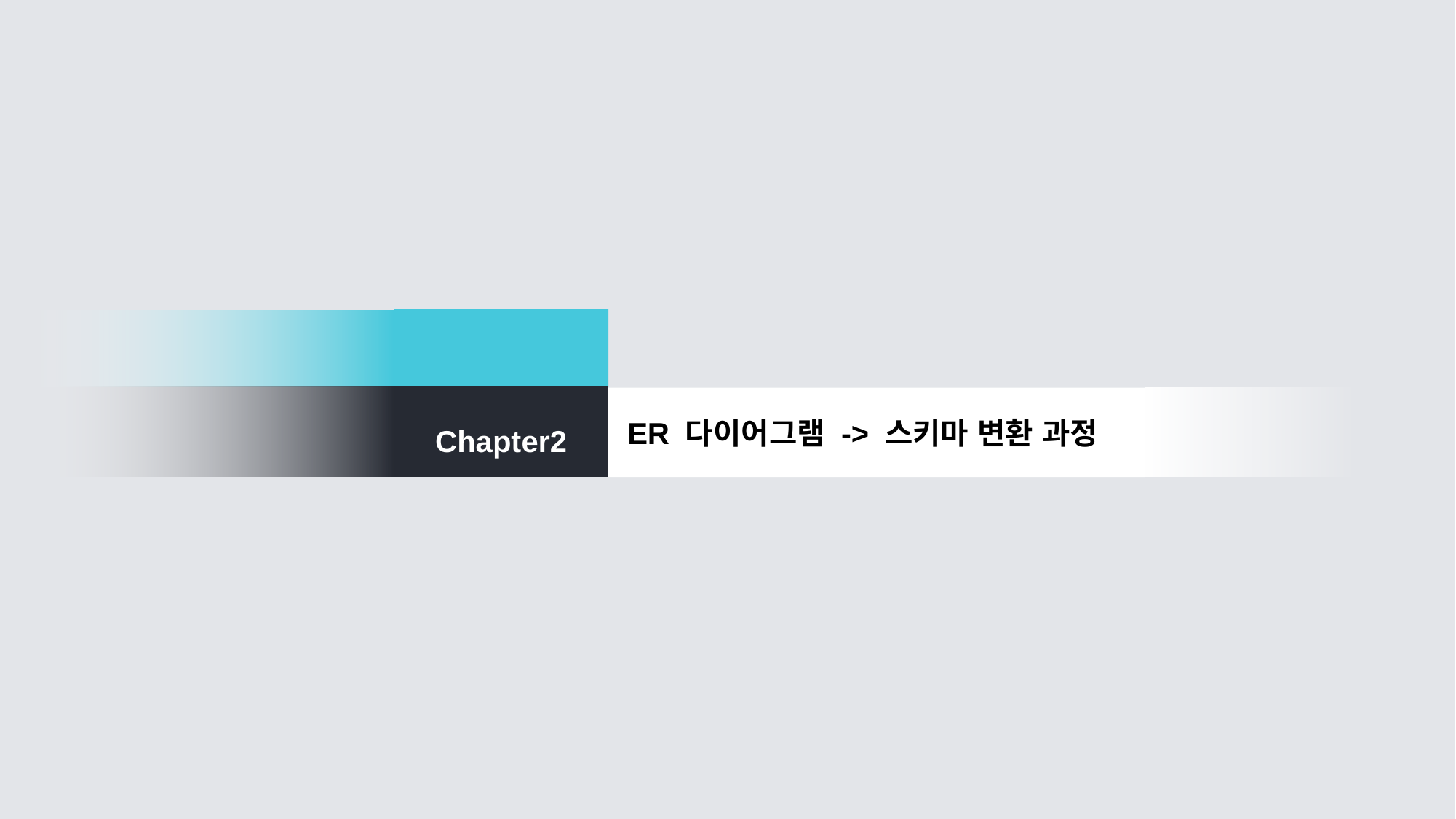

Chapter2

 ER 다이어그램 -> 스키마 변환 과정